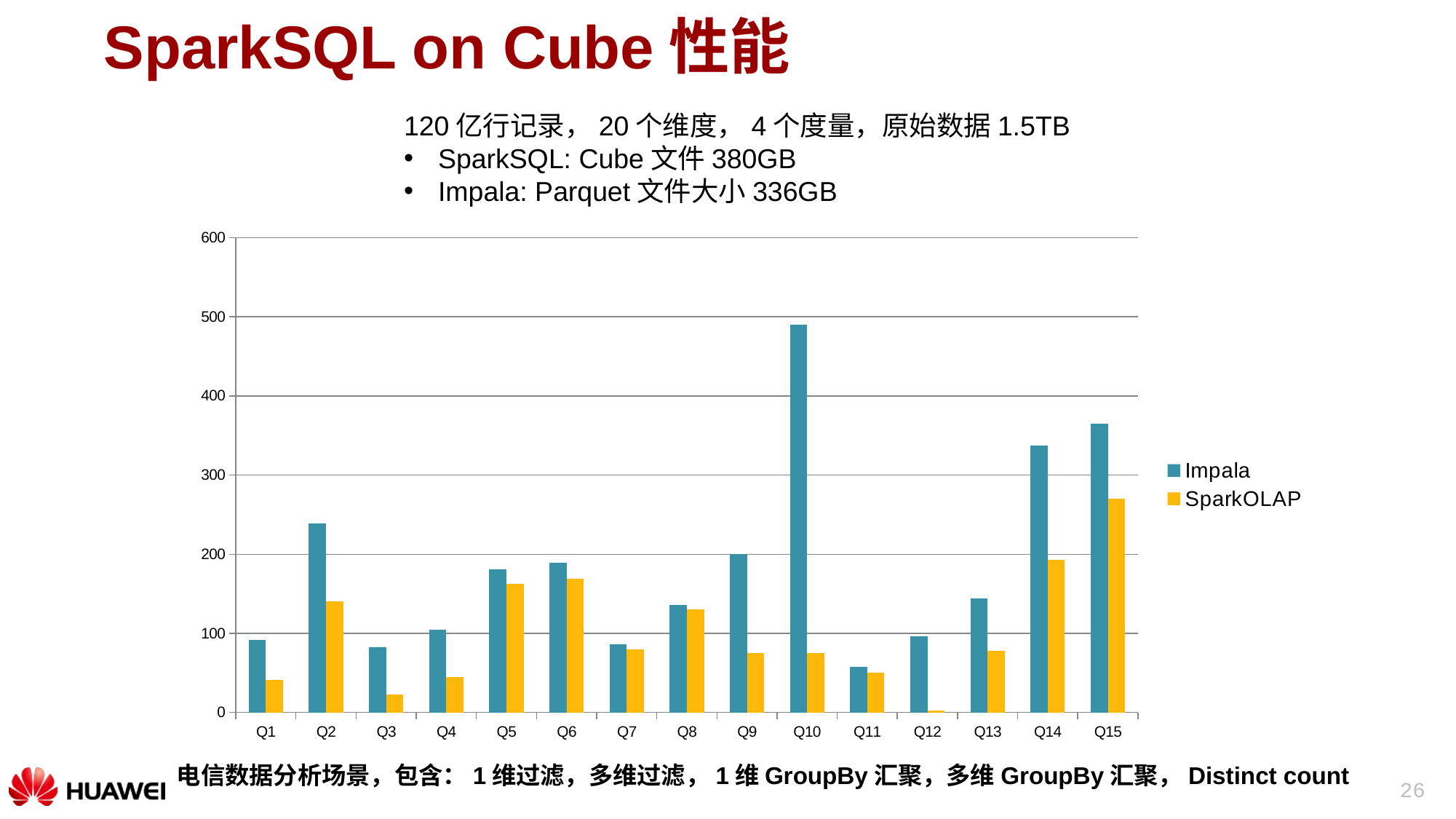

# SparkSQL on Cube性能
120亿行记录，20个维度，4个度量，原始数据1.5TB
SparkSQL: Cube文件380GB
Impala: Parquet文件大小336GB

### Chart

| Category | Impala | SparkOLAP |
|---|---|---|
| Q1 | 91.5 | 41.5 |
| Q2 | 238.9 | 140.4 |
| Q3 | 82.6 | 22.4 |
| Q4 | 104.7 | 44.9 |
| Q5 | 180.8 | 162.5 |
| Q6 | 188.9 | 169.0 |
| Q7 | 86.6 | 80.0 |
| Q8 | 135.9 | 130.0 |
| Q9 | 200.7 | 75.4 |
| Q10 | 490.4 | 75.5 |
| Q11 | 57.8 | 50.0 |
| Q12 | 96.6 | 2.8 |
| Q13 | 143.7 | 78.2 |
| Q14 | 337.3 | 192.8 |
| Q15 | 364.5 | 270.2 |
电信数据分析场景，包含：1维过滤，多维过滤，1维GroupBy汇聚，多维GroupBy汇聚，Distinct count